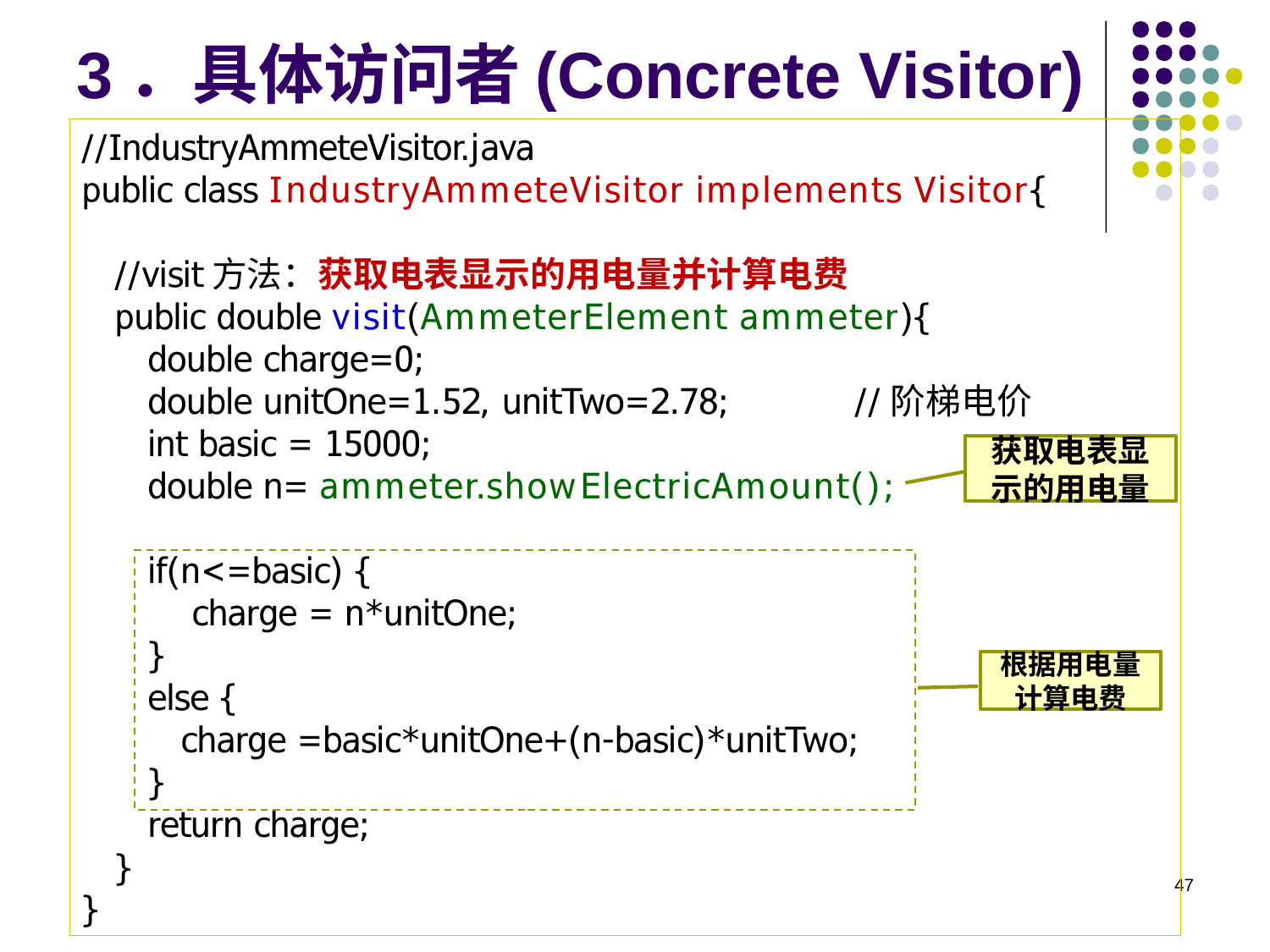

# 3．具体访问者(Concrete Visitor)
//IndustryAmmeteVisitor.java
public class IndustryAmmeteVisitor implements Visitor{

   //visit方法：获取电表显示的用电量并计算电费
   public double visit(AmmeterElement ammeter){
      double charge=0;
      double unitOne=1.52, unitTwo=2.78;	 //阶梯电价
      int basic = 15000;
      double n= ammeter.showElectricAmount();

      if(n<=basic) {
          charge = n*unitOne;
      }
      else {
         charge =basic*unitOne+(n-basic)*unitTwo;
      }
      return charge;
   }
}
获取电表显示的用电量

根据用电量计算电费
47